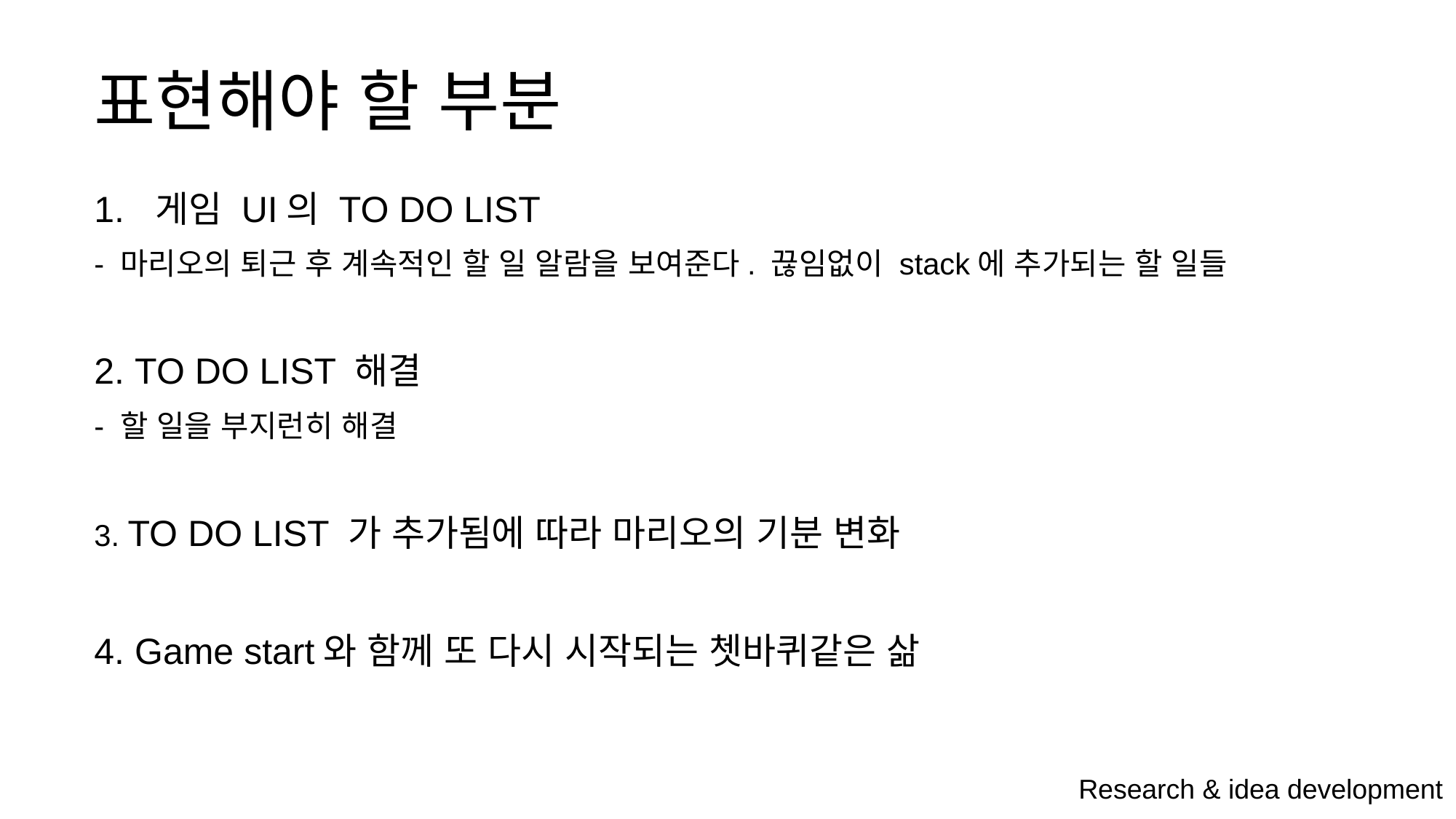

# 표현해야 할 부분
게임 UI의 TO DO LIST
- 마리오의 퇴근 후 계속적인 할 일 알람을 보여준다. 끊임없이 stack에 추가되는 할 일들

2. TO DO LIST 해결
- 할 일을 부지런히 해결

3. TO DO LIST 가 추가됨에 따라 마리오의 기분 변화

4. Game start와 함께 또 다시 시작되는 쳇바퀴같은 삶
Research & idea development